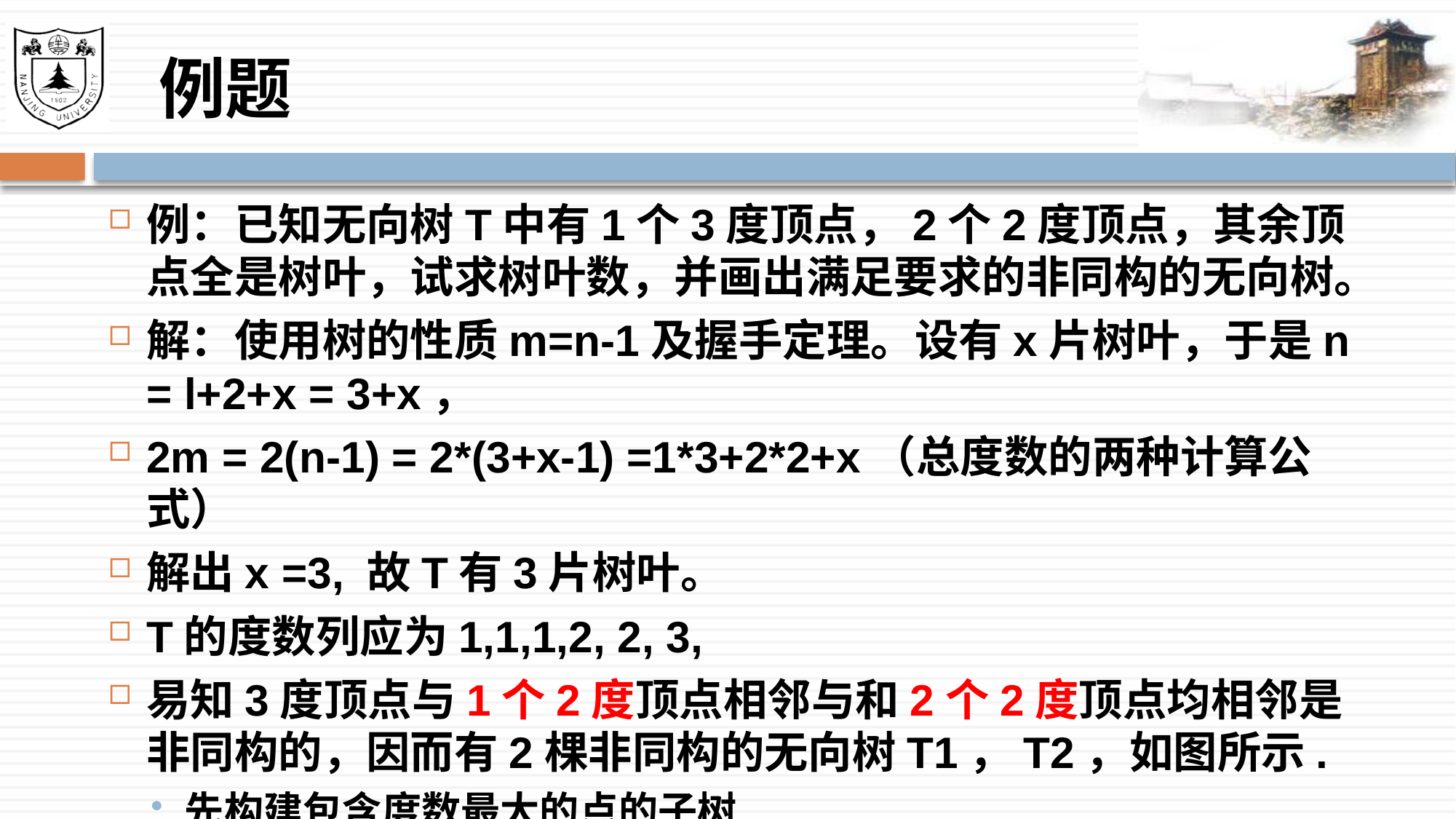

# 例题
例：已知无向树T中有1个3度顶点，2个2度顶点，其余顶点全是树叶，试求树叶数，并画出满足要求的非同构的无向树。
解：使用树的性质m=n-1及握手定理。设有x片树叶，于是n = l+2+x = 3+x，
2m = 2(n-1) = 2*(3+x-1) =1*3+2*2+x（总度数的两种计算公式）
解出x =3, 故T有3片树叶。
T的度数列应为1,1,1,2, 2, 3,
易知3度顶点与1个2度顶点相邻与和2个2度顶点均相邻是非同构的，因而有2棵非同构的无向树T1，T2，如图所示.
先构建包含度数最大的点的子树